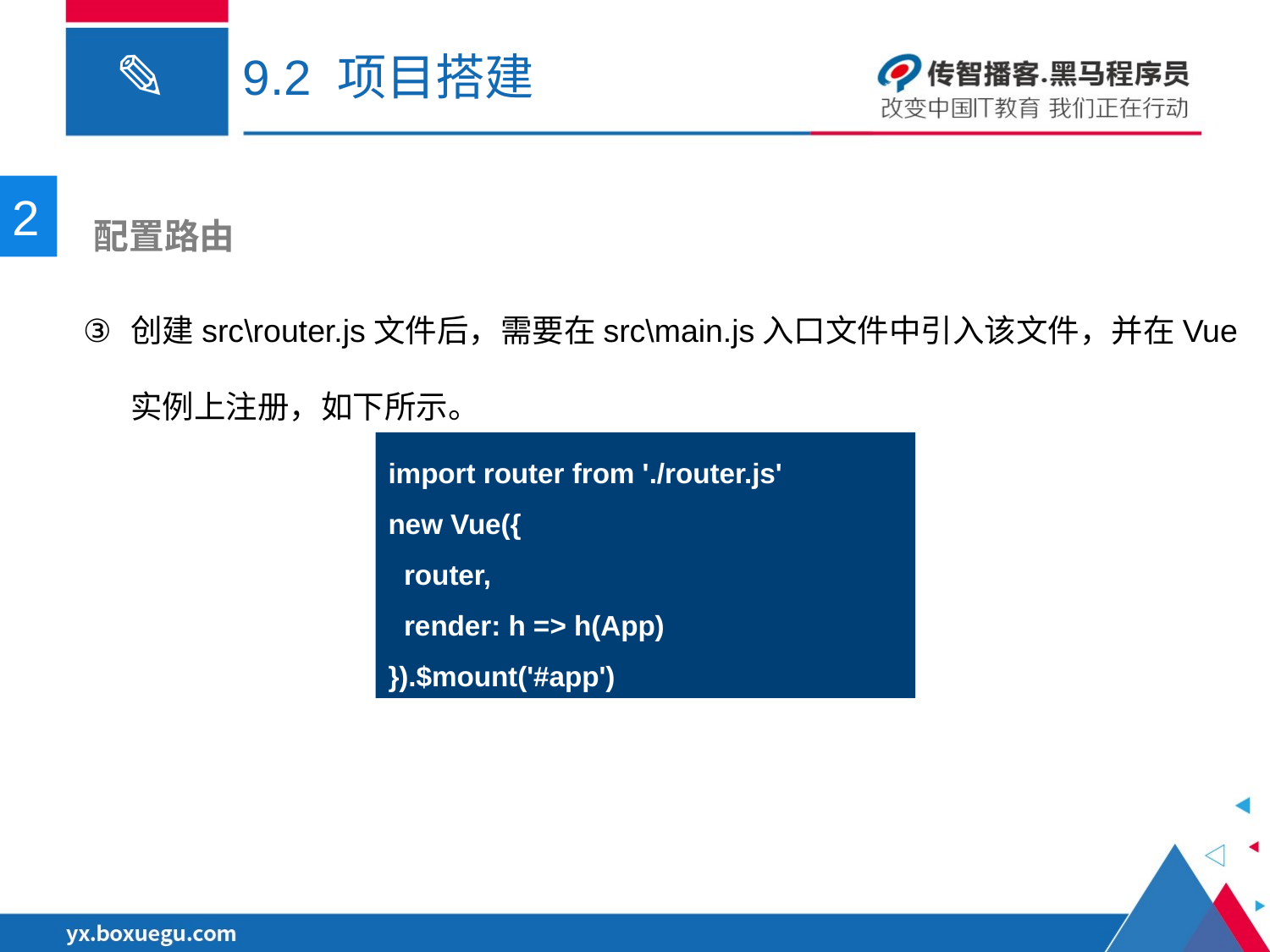

# 9.2 项目搭建

2
  配置路由
创建src\router.js文件后，需要在src\main.js入口文件中引入该文件，并在Vue实例上注册，如下所示。
import router from './router.js'
new Vue({
  router,
  render: h => h(App)
}).$mount('#app')